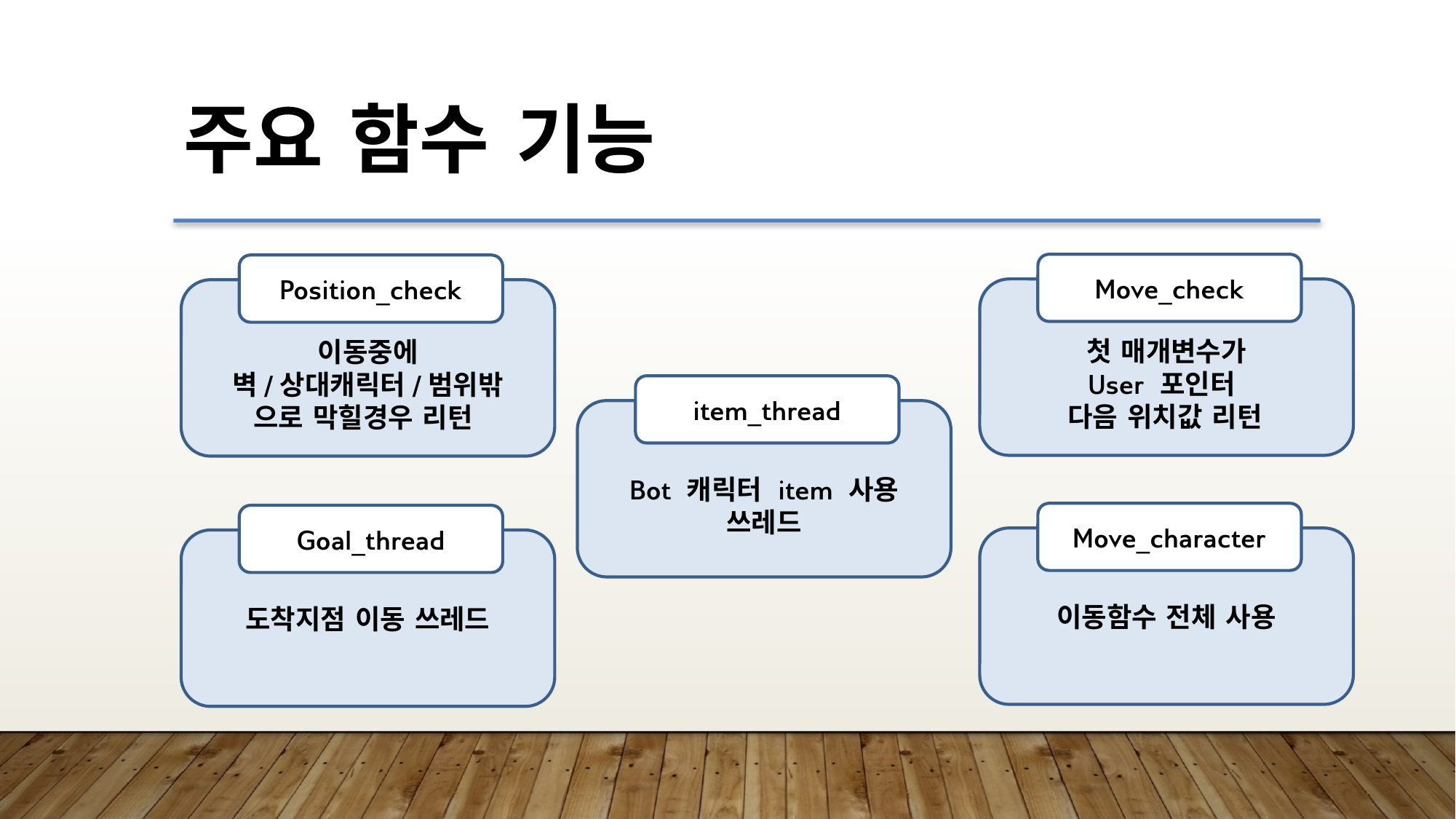

주요 함수 기능
Move_check
Position_check

첫 매개변수가
User 포인터
 다음 위치값 리턴

이동중에
벽/상대캐릭터/범위밖
으로 막힐경우 리턴
item_thread

Bot 캐릭터 item 사용
쓰레드
Move_character
Goal_thread
이동함수 전체 사용
도착지점 이동 쓰레드